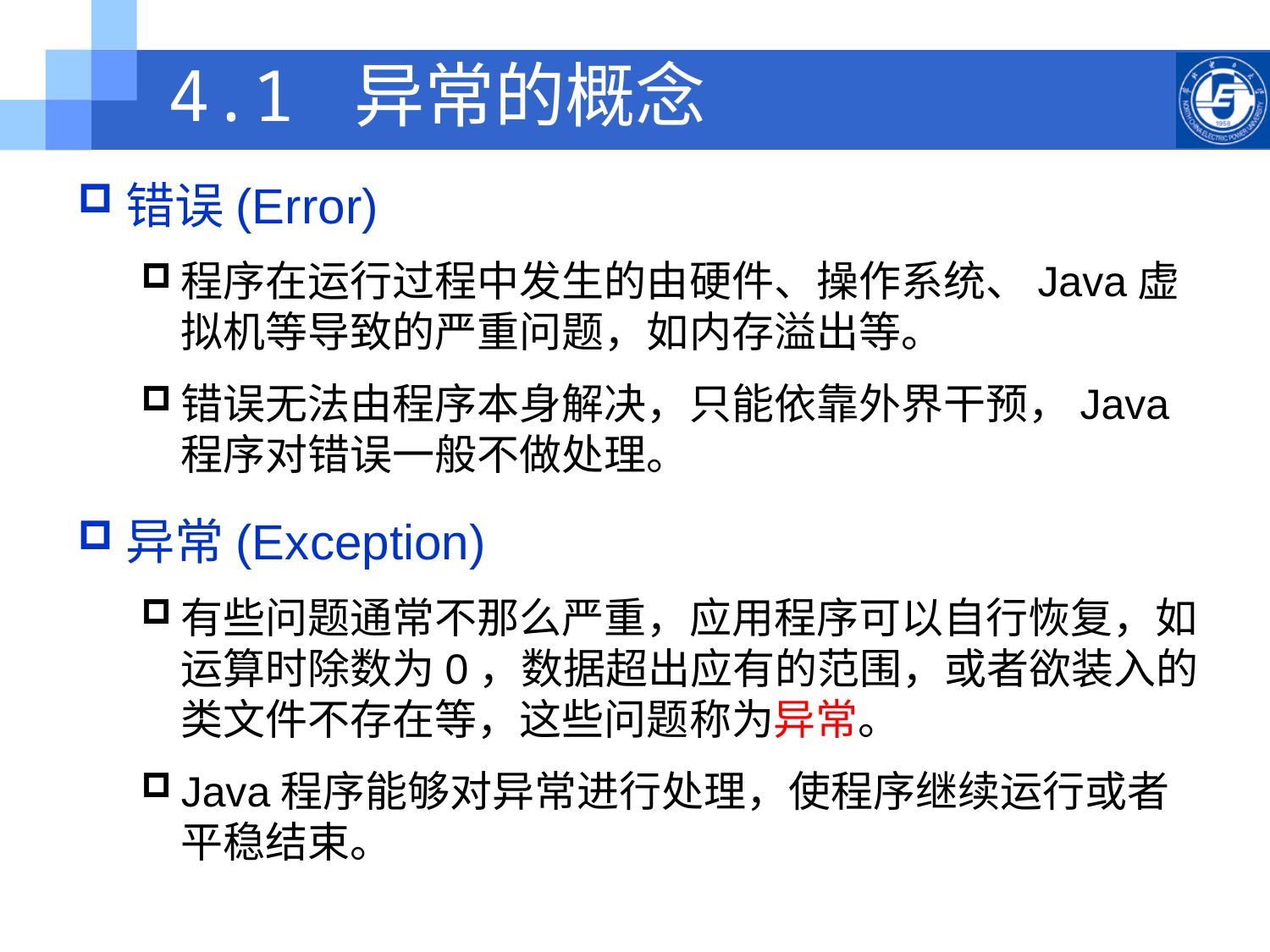

# 4.1 异常的概念
错误(Error)
程序在运行过程中发生的由硬件、操作系统、Java虚拟机等导致的严重问题，如内存溢出等。
错误无法由程序本身解决，只能依靠外界干预，Java程序对错误一般不做处理。
异常(Exception)
有些问题通常不那么严重，应用程序可以自行恢复，如运算时除数为0，数据超出应有的范围，或者欲装入的类文件不存在等，这些问题称为异常。
Java程序能够对异常进行处理，使程序继续运行或者平稳结束。